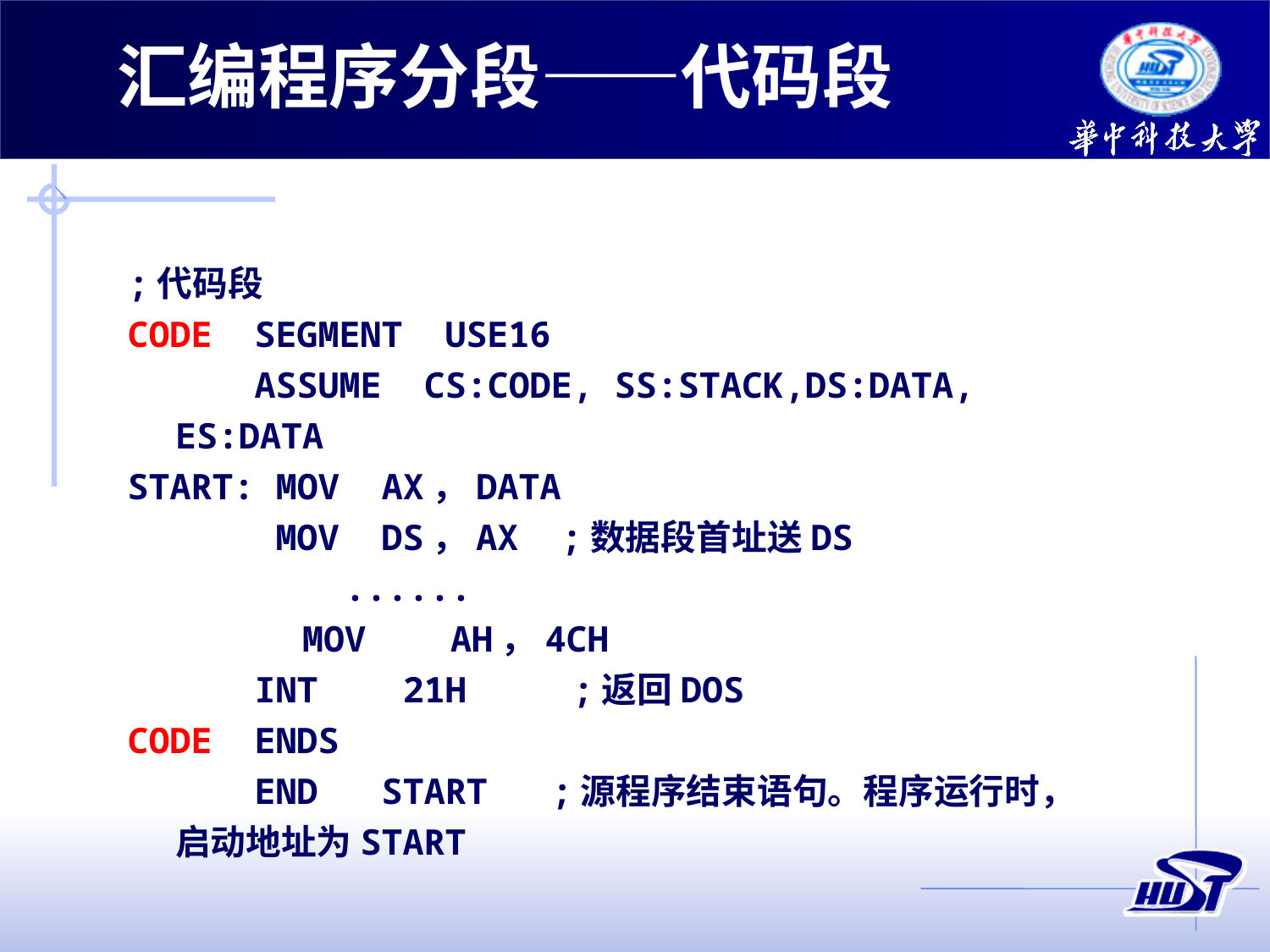

汇编程序分段——代码段
;代码段
CODE  SEGMENT  USE16
      ASSUME  CS:CODE, SS:STACK,DS:DATA, ES:DATA
START: MOV  AX，DATA
       MOV  DS，AX  ;数据段首址送DS
		  ......
		MOV    AH，4CH
      INT    21H     ;返回DOS
CODE  ENDS
      END   START   ;源程序结束语句。程序运行时，启动地址为START